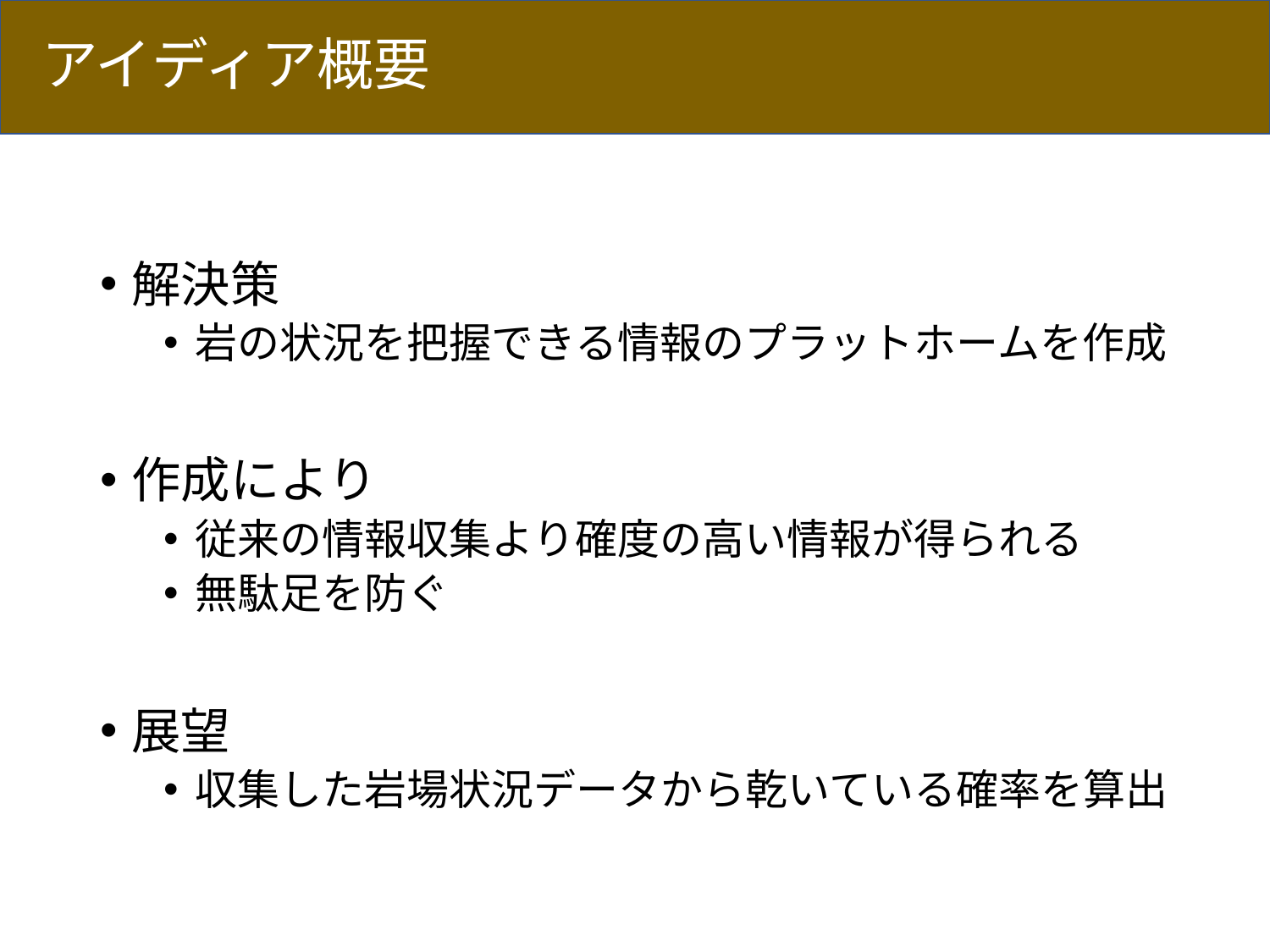

# アイディア概要
解決策
岩の状況を把握できる情報のプラットホームを作成

作成により
従来の情報収集より確度の高い情報が得られる
無駄足を防ぐ

展望
収集した岩場状況データから乾いている確率を算出